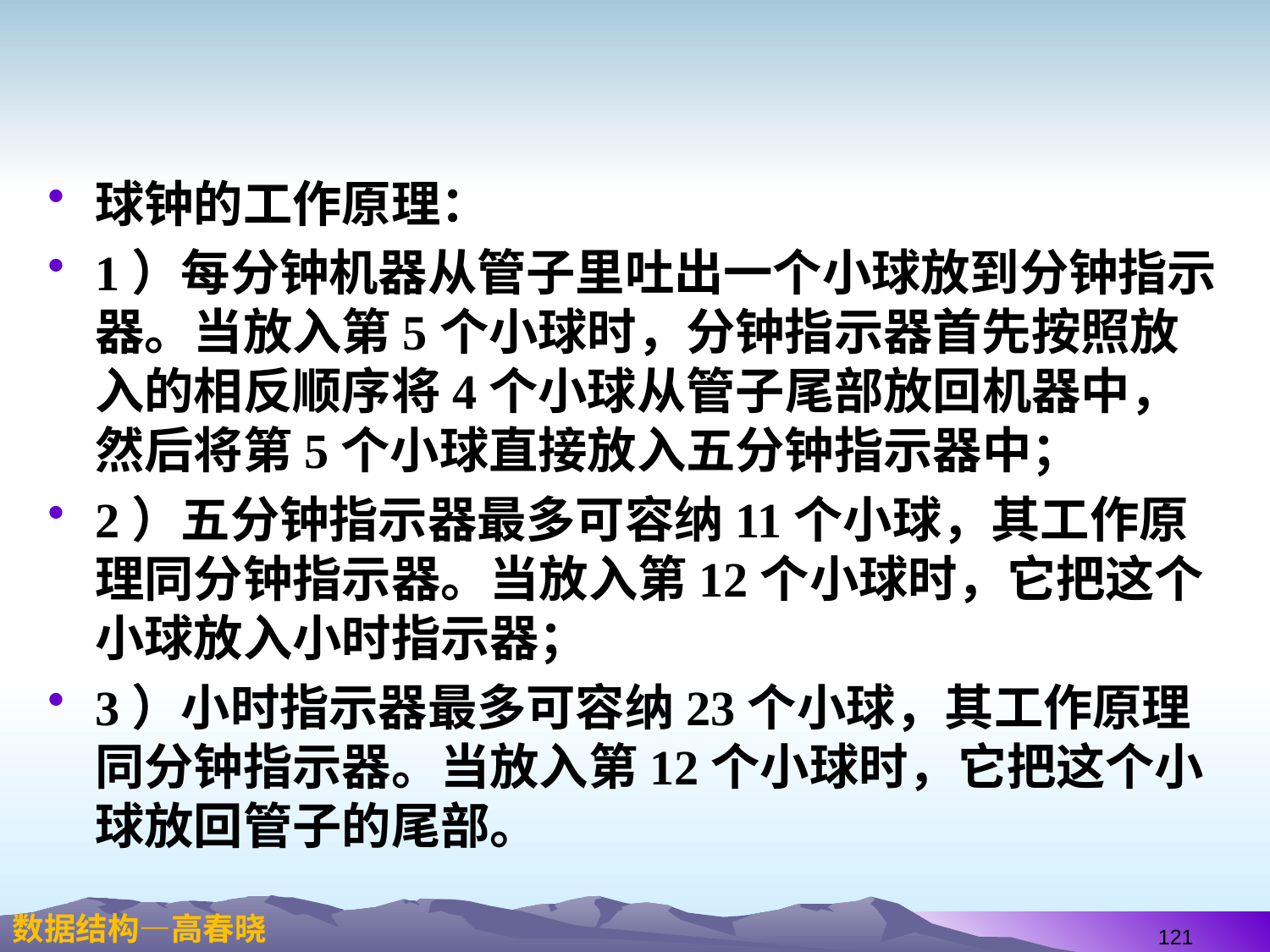

#
球钟的工作原理：
1）每分钟机器从管子里吐出一个小球放到分钟指示器。当放入第5个小球时，分钟指示器首先按照放入的相反顺序将4个小球从管子尾部放回机器中，然后将第5个小球直接放入五分钟指示器中；
2）五分钟指示器最多可容纳11个小球，其工作原理同分钟指示器。当放入第12个小球时，它把这个小球放入小时指示器；
3）小时指示器最多可容纳23个小球，其工作原理同分钟指示器。当放入第12个小球时，它把这个小球放回管子的尾部。
121